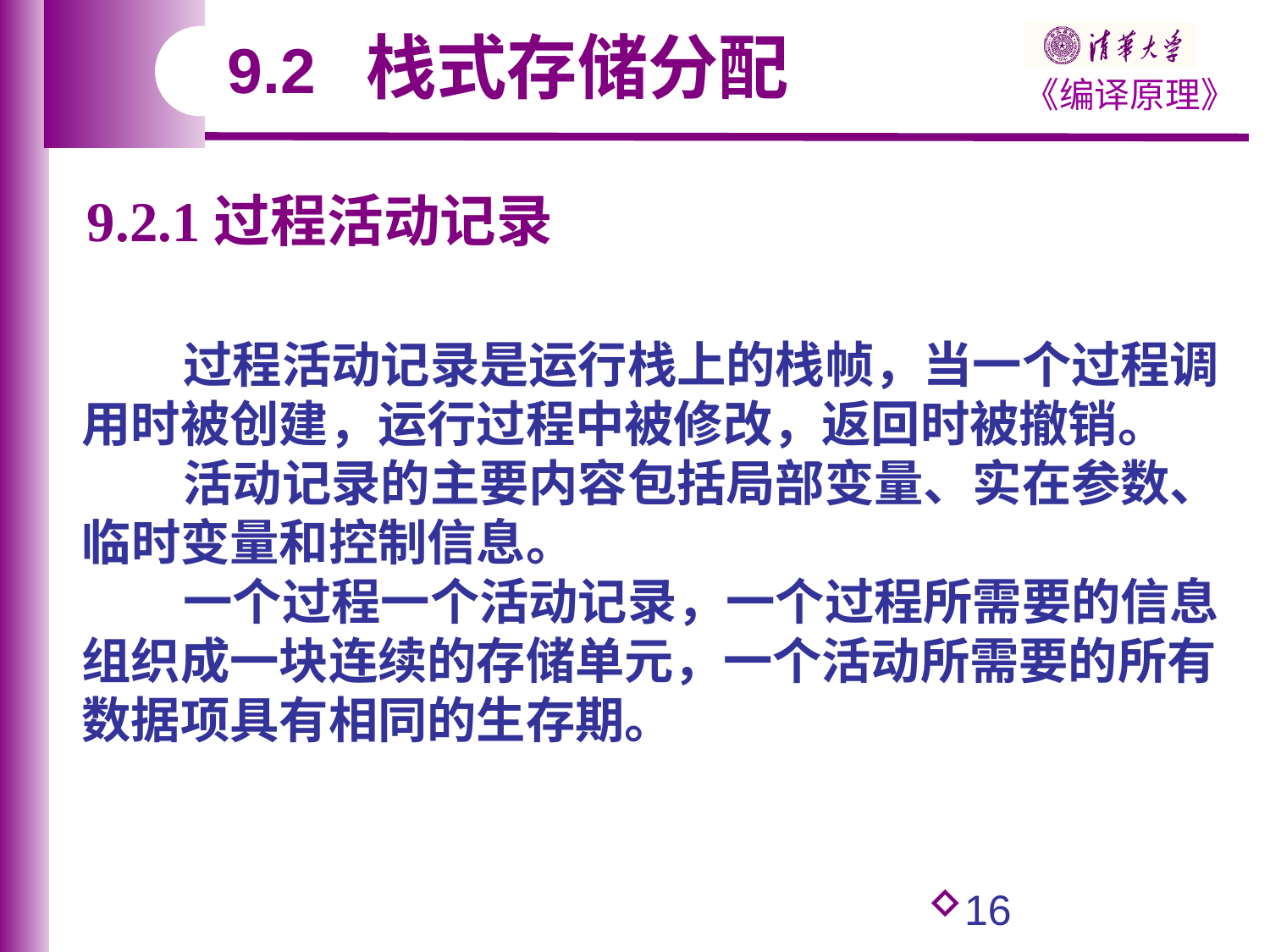

9.2  栈式存储分配
9.2.1过程活动记录
        过程活动记录是运行栈上的栈帧，当一个过程调用时被创建，运行过程中被修改，返回时被撤销。
        活动记录的主要内容包括局部变量、实在参数、临时变量和控制信息。
        一个过程一个活动记录，一个过程所需要的信息组织成一块连续的存储单元，一个活动所需要的所有数据项具有相同的生存期。
16